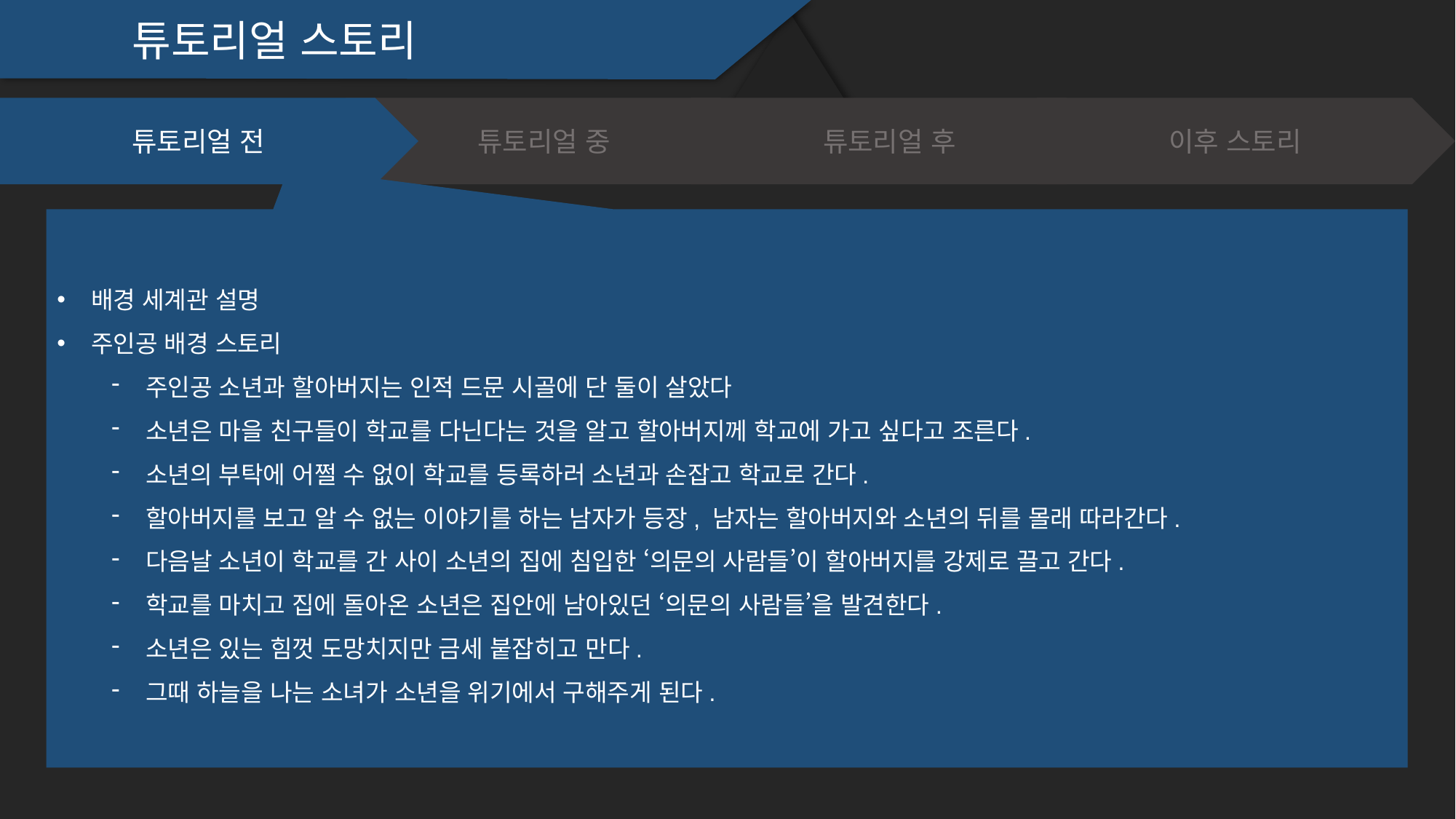

스토리 플롯을 먼저 설명하고 그 다음 세부적인 내용을 설명할 것!
모바일에서 이렇게 많은 이야기를 전달 할 수 있을까?
튜토리얼 스토리
튜토리얼 전
튜토리얼 중
튜토리얼 후
이후 스토리
배경 세계관 설명
주인공 배경 스토리
주인공 소년과 할아버지는 인적 드문 시골에 단 둘이 살았다
소년은 마을 친구들이 학교를 다닌다는 것을 알고 할아버지께 학교에 가고 싶다고 조른다.
소년의 부탁에 어쩔 수 없이 학교를 등록하러 소년과 손잡고 학교로 간다.
할아버지를 보고 알 수 없는 이야기를 하는 남자가 등장, 남자는 할아버지와 소년의 뒤를 몰래 따라간다.
다음날 소년이 학교를 간 사이 소년의 집에 침입한 ‘의문의 사람들’이 할아버지를 강제로 끌고 간다.
학교를 마치고 집에 돌아온 소년은 집안에 남아있던 ‘의문의 사람들’을 발견한다.
소년은 있는 힘껏 도망치지만 금세 붙잡히고 만다.
그때 하늘을 나는 소녀가 소년을 위기에서 구해주게 된다.